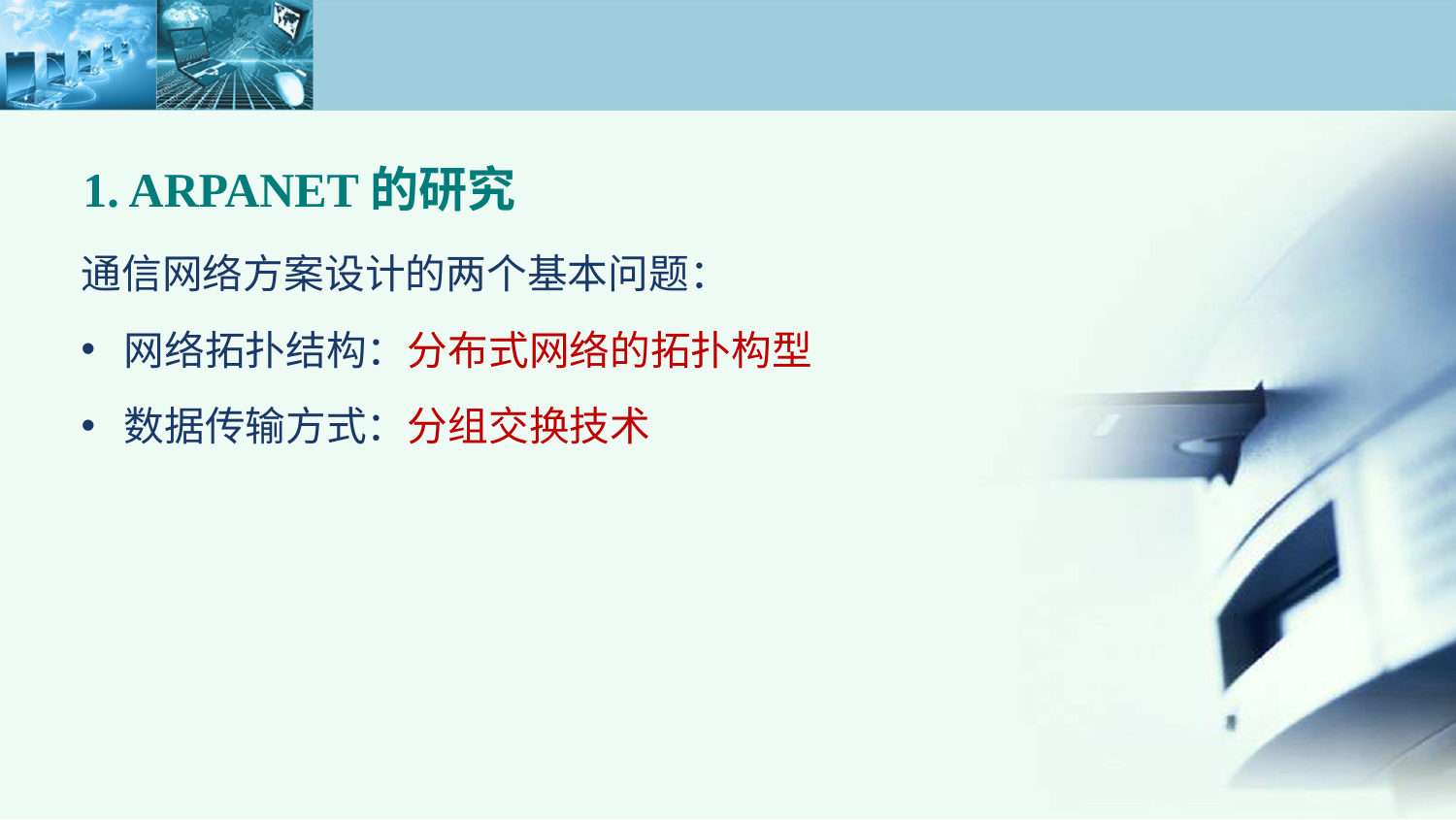

1. ARPANET的研究
通信网络方案设计的两个基本问题：
网络拓扑结构：分布式网络的拓扑构型
数据传输方式：分组交换技术